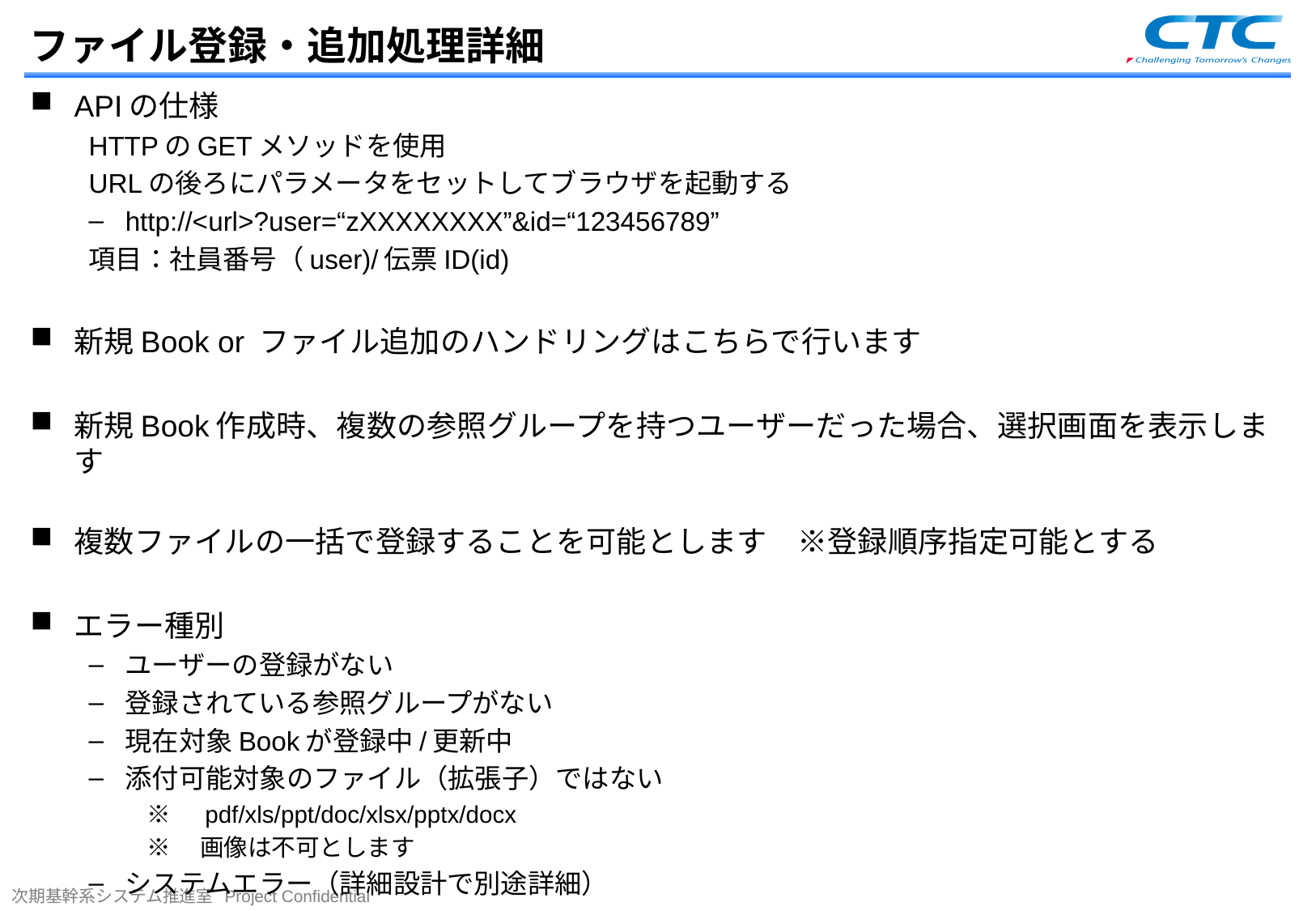

# ファイル登録・追加処理詳細
APIの仕様
HTTPのGETメソッドを使用
URLの後ろにパラメータをセットしてブラウザを起動する
http://<url>?user=“zXXXXXXXX”&id=“123456789”
項目：社員番号（user)/伝票ID(id)

新規Book or ファイル追加のハンドリングはこちらで行います

新規Book作成時、複数の参照グループを持つユーザーだった場合、選択画面を表示します

複数ファイルの一括で登録することを可能とします　※登録順序指定可能とする

エラー種別
ユーザーの登録がない
登録されている参照グループがない
現在対象Bookが登録中/更新中
添付可能対象のファイル（拡張子）ではない
※　pdf/xls/ppt/doc/xlsx/pptx/docx
※　画像は不可とします
システムエラー（詳細設計で別途詳細）